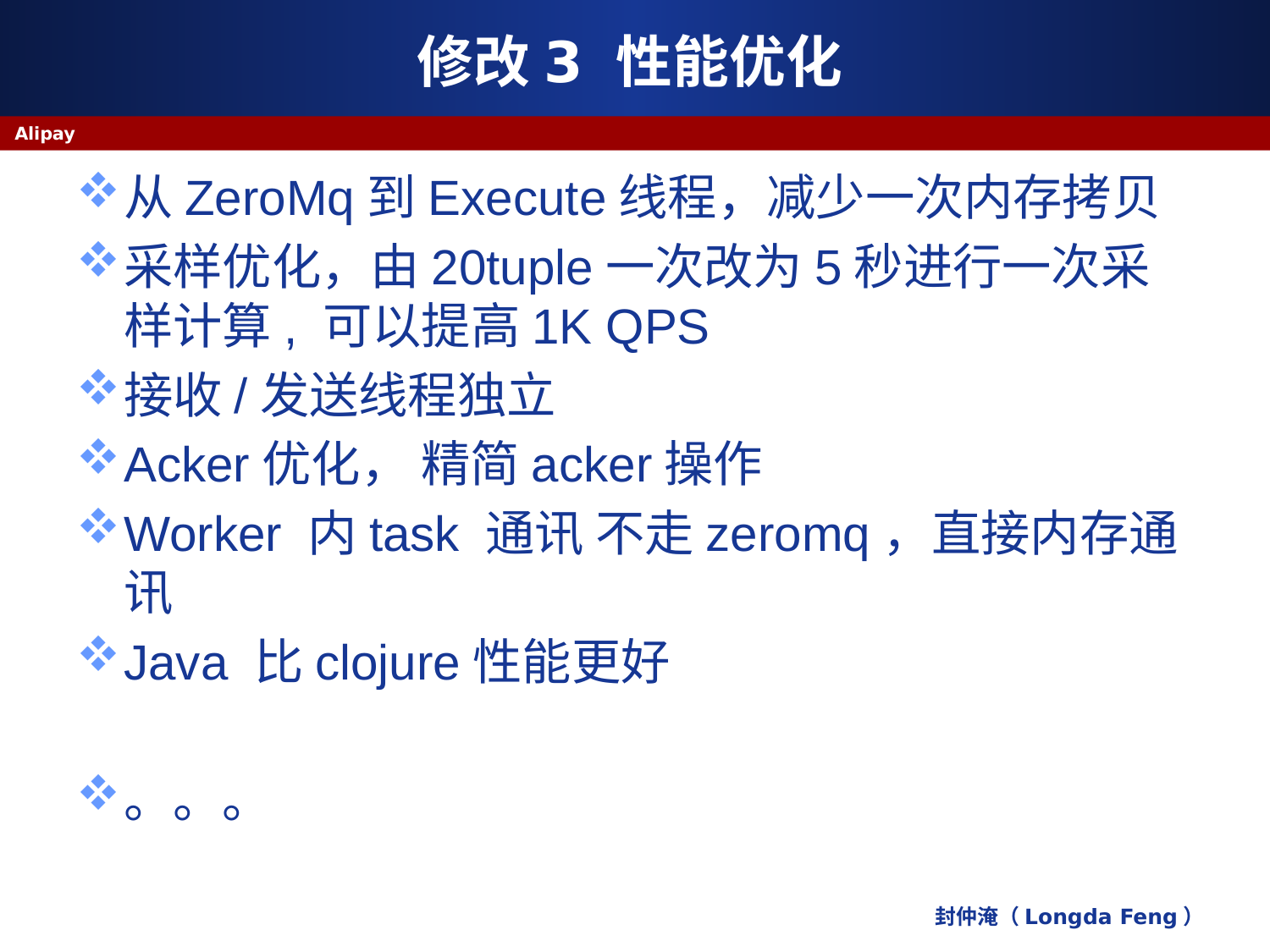

# 修改3 性能优化
Alipay
从ZeroMq到Execute线程，减少一次内存拷贝
采样优化，由20tuple一次改为5秒进行一次采样计算, 可以提高1K QPS
接收/发送线程独立
Acker优化， 精简acker操作
Worker 内task 通讯 不走zeromq，直接内存通讯
Java 比clojure性能更好

。。。

封仲淹（Longda Feng）